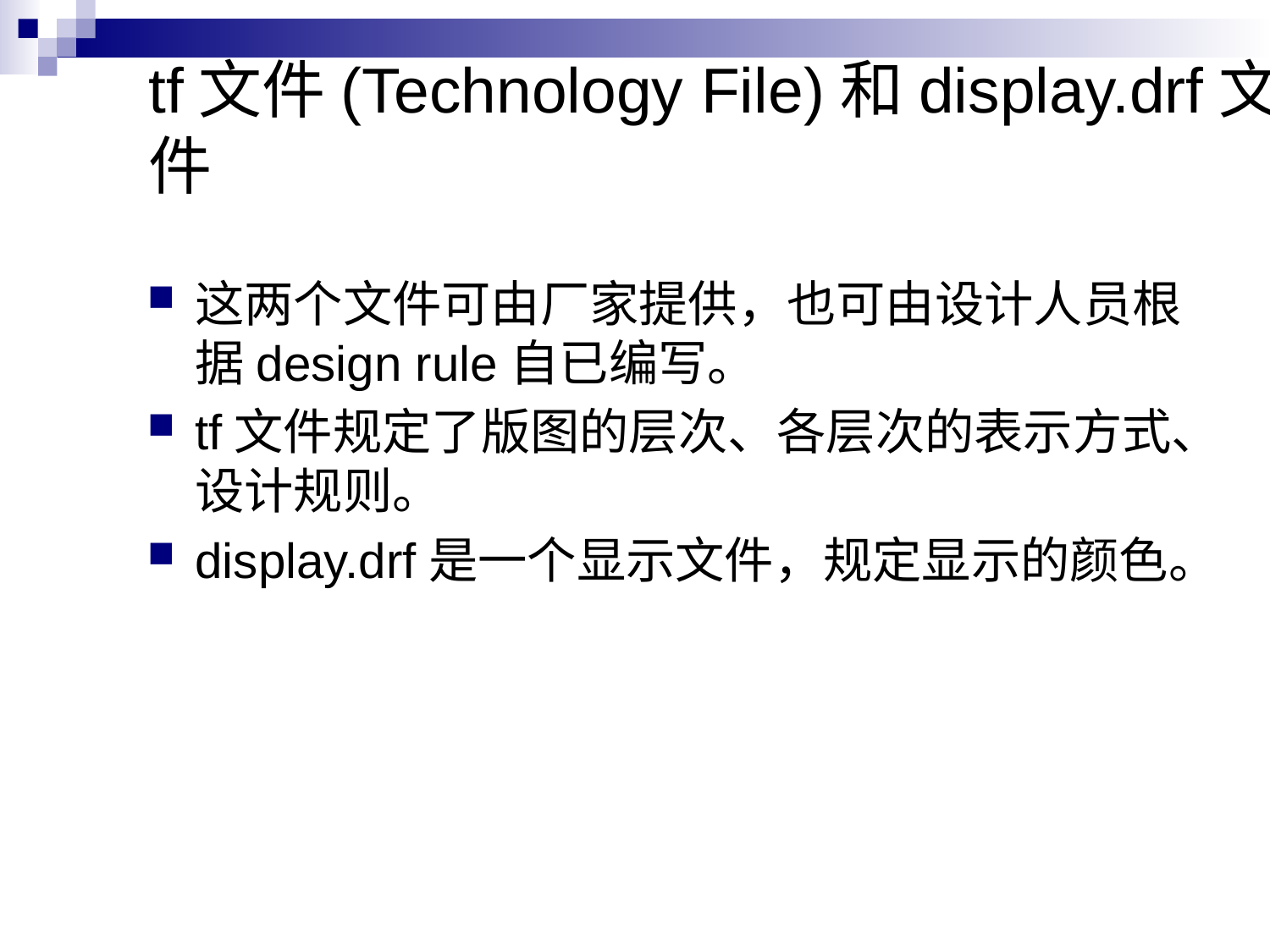

# tf文件(Technology File)和display.drf文件
这两个文件可由厂家提供，也可由设计人员根据design rule自已编写。
tf文件规定了版图的层次、各层次的表示方式、设计规则。
display.drf是一个显示文件，规定显示的颜色。